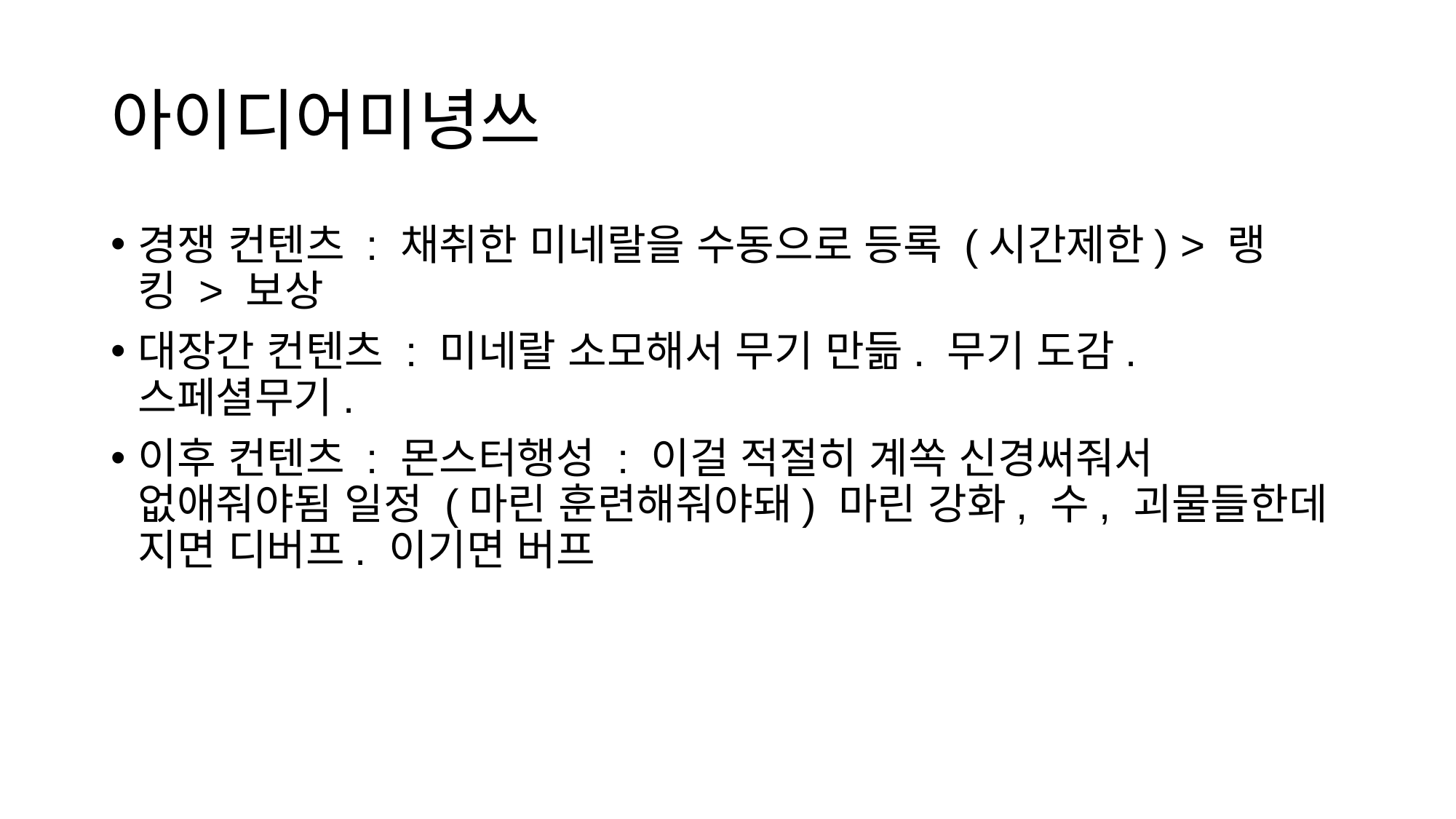

# 아이디어미녕쓰
경쟁 컨텐츠 : 채취한 미네랄을 수동으로 등록 (시간제한) > 랭킹 > 보상
대장간 컨텐츠 : 미네랄 소모해서 무기 만듦. 무기 도감. 스페셜무기.
이후 컨텐츠 : 몬스터행성 : 이걸 적절히 계쏙 신경써줘서 없애줘야됨 일정 (마린 훈련해줘야돼) 마린 강화, 수, 괴물들한데 지면 디버프. 이기면 버프